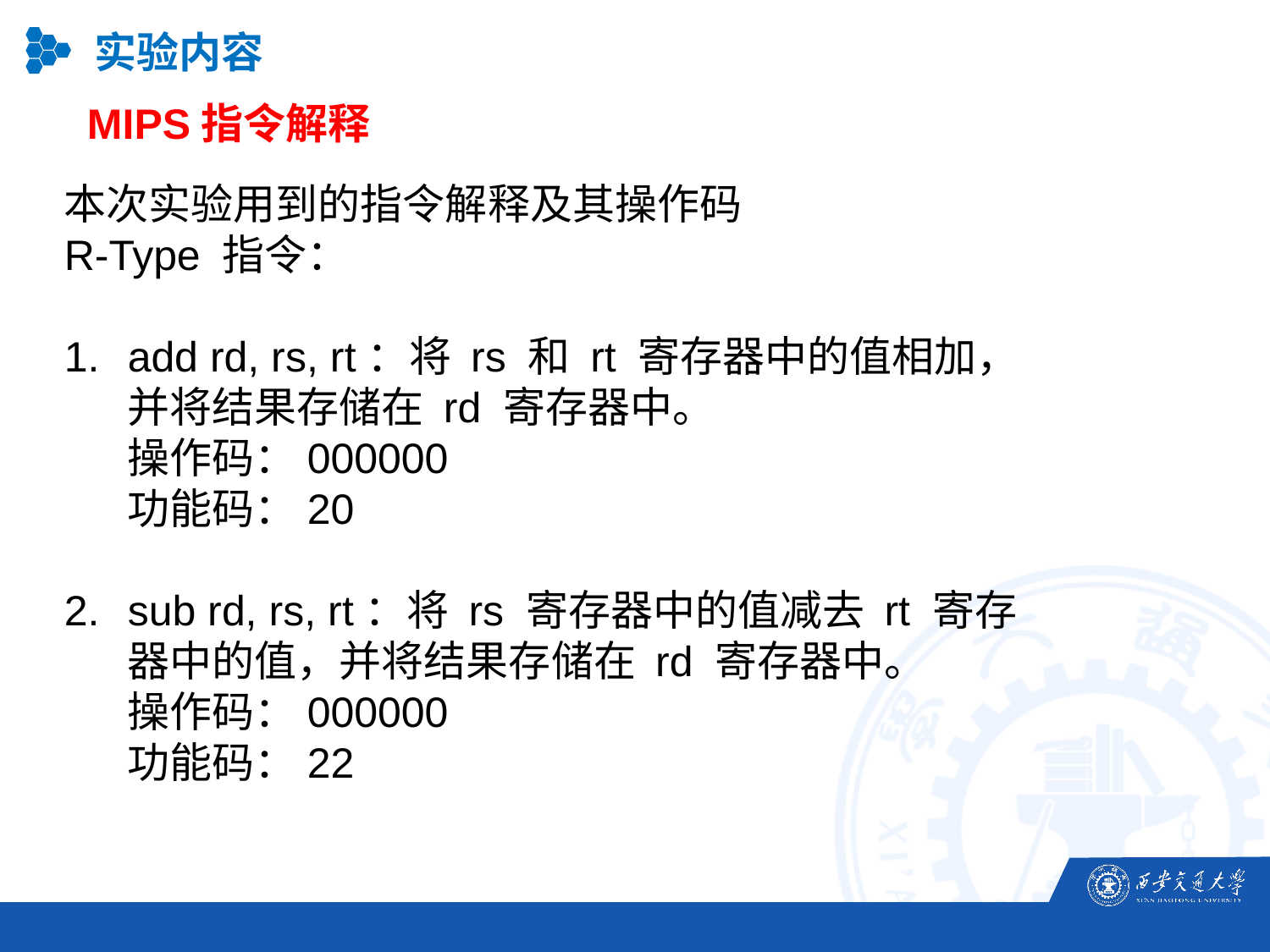

实验内容
MIPS指令解释
本次实验用到的指令解释及其操作码
R-Type 指令：

add rd, rs, rt：将 rs 和 rt 寄存器中的值相加，并将结果存储在 rd 寄存器中。
操作码：000000
功能码：20

sub rd, rs, rt：将 rs 寄存器中的值减去 rt 寄存器中的值，并将结果存储在 rd 寄存器中。
操作码：000000
功能码：22